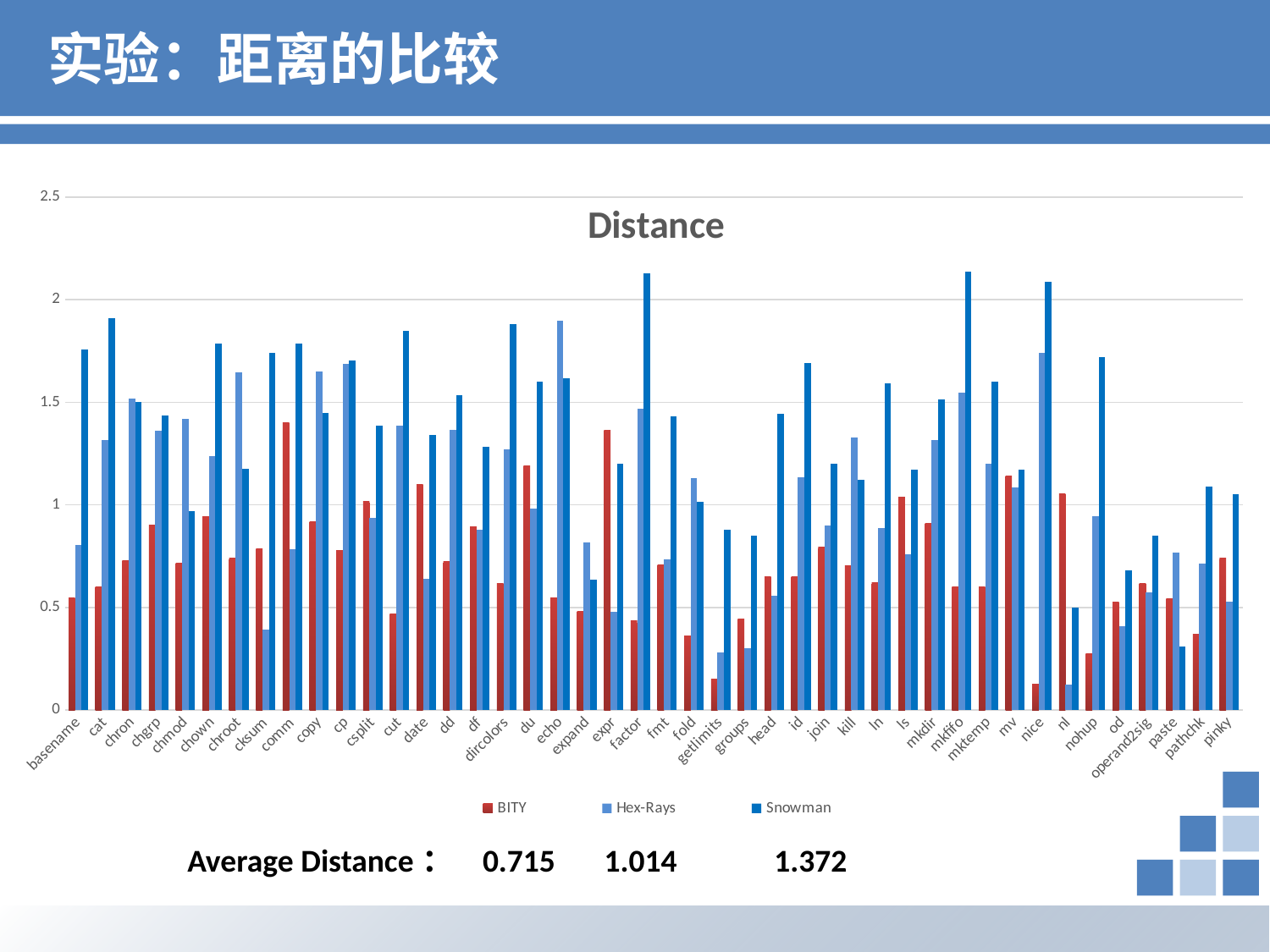

# 实验：距离的比较

### Chart: Distance

| Category |  |  |  |
|---|---|---|---|
| basename | 0.5454545454545454 | 0.8048780487804879 | 1.7560975609756098 |
| cat | 0.6 | 1.3181818181818181 | 1.9090909090909092 |
| chron | 0.7272727272727273 | 1.52 | 1.5 |
| chgrp | 0.9032258064516129 | 1.3636363636363635 | 1.4363636363636363 |
| chmod | 0.7142857142857143 | 1.4193548387096775 | 0.967741935483871 |
| chown | 0.9411764705882353 | 1.2380952380952381 | 1.7857142857142858 |
| chroot | 0.7391304347826086 | 1.6470588235294117 | 1.1764705882352942 |
| cksum | 0.7857142857142857 | 0.391304347826087 | 1.7391304347826086 |
| comm | 1.4 | 0.7857142857142857 | 1.7857142857142858 |
| copy | 0.9185185185185185 | 1.65 | 1.45 |
| cp | 0.7792207792207793 | 1.6888888888888889 | 1.7037037037037037 |
| csplit | 1.0153846153846153 | 0.935064935064935 | 1.3846153846153846 |
| cut | 0.46808510638297873 | 1.3846153846153846 | 1.8484848484848484 |
| date | 1.1 | 0.6382978723404256 | 1.3404255319148937 |
| dd | 0.7235772357723578 | 1.3666666666666667 | 1.5333333333333334 |
| df | 0.8913043478260869 | 0.8780487804878049 | 1.28125 |
| dircolors | 0.6181818181818182 | 1.2717391304347827 | 1.8804347826086956 |
| du | 1.1911764705882353 | 0.9818181818181818 | 1.6 |
| echo | 0.5454545454545454 | 1.8970588235294117 | 1.6176470588235294 |
| expand | 0.48 | 0.8181818181818182 | 0.6363636363636364 |
| expr | 1.3647058823529412 | 0.48 | 1.2 |
| factor | 0.43333333333333335 | 1.4705882352941178 | 2.1294117647058823 |
| fmt | 0.7096774193548387 | 0.7333333333333333 | 1.4333333333333333 |
| fold | 0.36 | 1.1290322580645162 | 1.0161290322580645 |
| getlimits | 0.15 | 0.28 | 0.88 |
| groups | 0.4444444444444444 | 0.3 | 0.85 |
| head | 0.6486486486486487 | 0.5555555555555556 | 1.4444444444444444 |
| id | 0.65 | 1.135135135135135 | 1.6936936936936937 |
| join | 0.7924528301886793 | 0.9 | 1.2 |
| kill | 0.7037037037037037 | 1.330188679245283 | 1.1226415094339623 |
| ln | 0.6206896551724138 | 0.8888888888888888 | 1.5925925925925926 |
| ls | 1.0369318181818181 | 0.7586206896551724 | 1.1724137931034482 |
| mkdir | 0.9090909090909091 | 1.3181818181818181 | 1.5142857142857142 |
| mkfifo | 0.6 | 1.54545454545455 | 2.1363636363636362 |
| mktemp | 0.6 | 1.2 | 1.6 |
| mv | 1.1428571428571428 | 1.0857142857142856 | 1.1714285714285715 |
| nice | 0.125 | 1.7428571428571429 | 2.085714285714286 |
| nl | 1.0555555555555556 | 0.125 | 0.5 |
| nohup | 0.2727272727272727 | 0.9444444444444444 | 1.7222222222222223 |
| od | 0.525 | 0.4090909090909091 | 0.6818181818181818 |
| operand2sig | 0.6153846153846154 | 0.575 | 0.85 |
| paste | 0.5428571428571428 | 0.7692307692307693 | 0.3076923076923077 |
| pathchk | 0.3684210526315789 | 0.7142857142857143 | 1.088235294117647 |
| pinky | 0.7419354838709677 | 0.5263157894736842 | 1.0526315789473684 |

Average Distance：   0.715	     1.014	           1.372